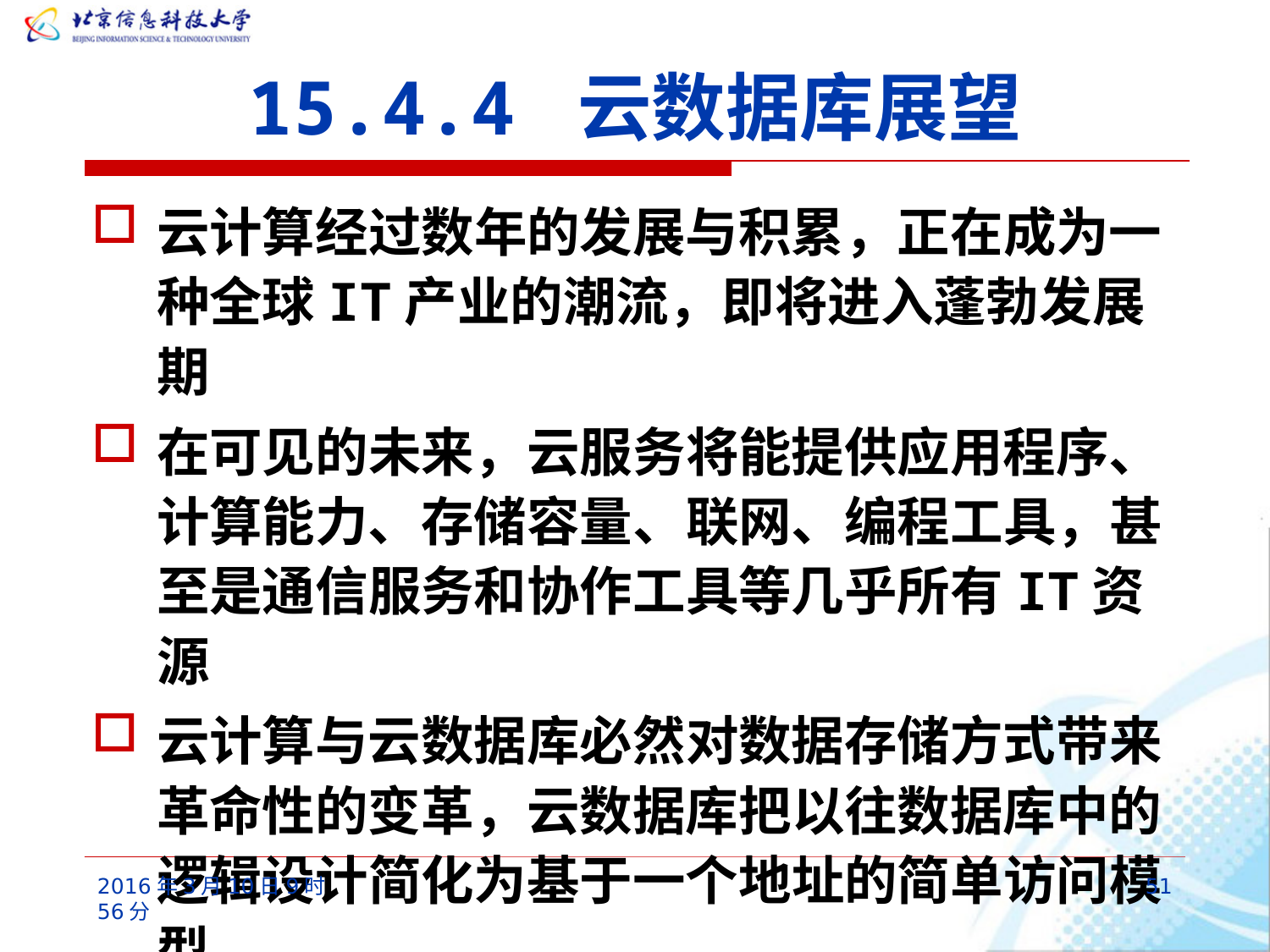

# 15.4.4 云数据库展望
云计算经过数年的发展与积累，正在成为一种全球IT产业的潮流，即将进入蓬勃发展期
在可见的未来，云服务将能提供应用程序、计算能力、存储容量、联网、编程工具，甚至是通信服务和协作工具等几乎所有IT资源
云计算与云数据库必然对数据存储方式带来革命性的变革，云数据库把以往数据库中的逻辑设计简化为基于一个地址的简单访问模型。
2016年3月10日9时56分
51